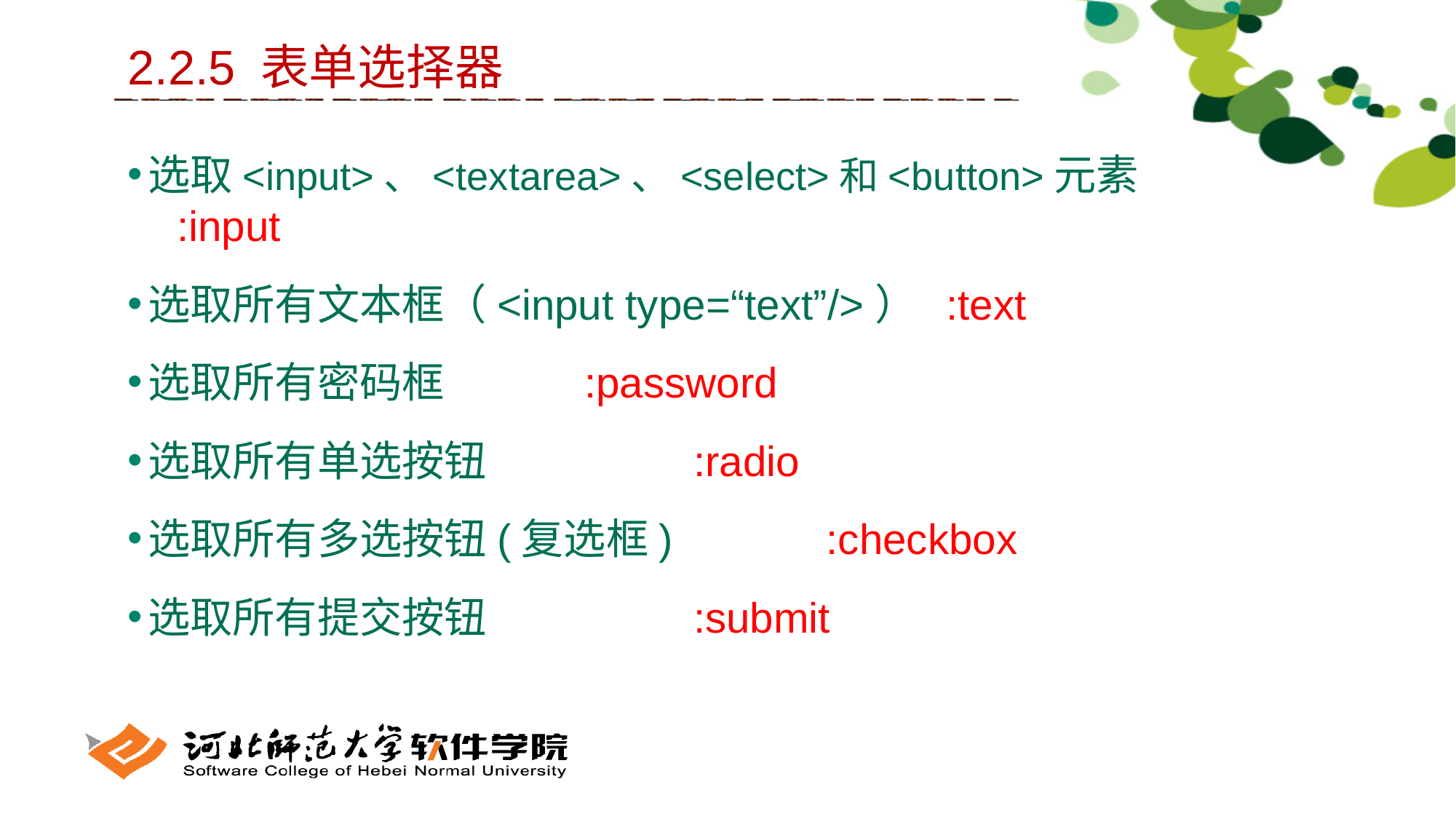

2.2.5 表单选择器
选取<input>、<textarea>、<select>和<button>元素	  :input
选取所有文本框（<input type=“text”/>）  :text
选取所有密码框	  	:password
选取所有单选按钮  		:radio
选取所有多选按钮(复选框)		  :checkbox
选取所有提交按钮  		:submit